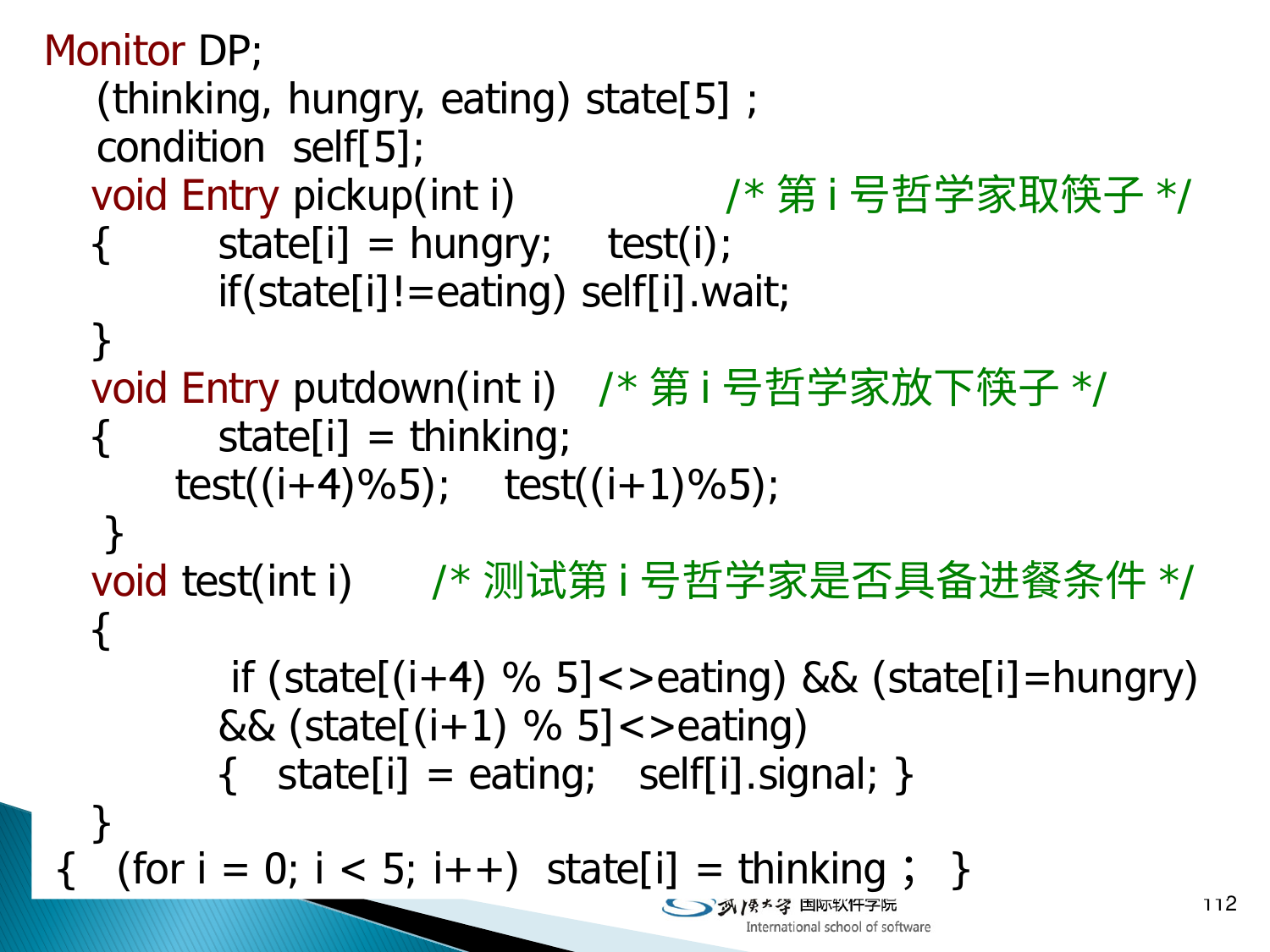

Monitor DP;
    (thinking, hungry, eating) state[5] ;
    condition  self[5];
	void Entry pickup(int i)		/*第i号哲学家取筷子*/
	{ 	state[i] = hungry;    test(i);
		if(state[i]!=eating) self[i].wait;
	}
	void Entry putdown(int i) 	/*第i号哲学家放下筷子*/
	{ 	state[i] = thinking;
          test((i+4)%5);    test((i+1)%5);
	 }
	void test(int i)      /*测试第i号哲学家是否具备进餐条件*/
	{
		 if (state[(i+4) % 5]<>eating) && (state[i]=hungry)  	&& (state[(i+1) % 5]<>eating)
		{   state[i] = eating;   self[i].signal; }
	}
 {   (for i = 0; i < 5; i++)  state[i] = thinking；}